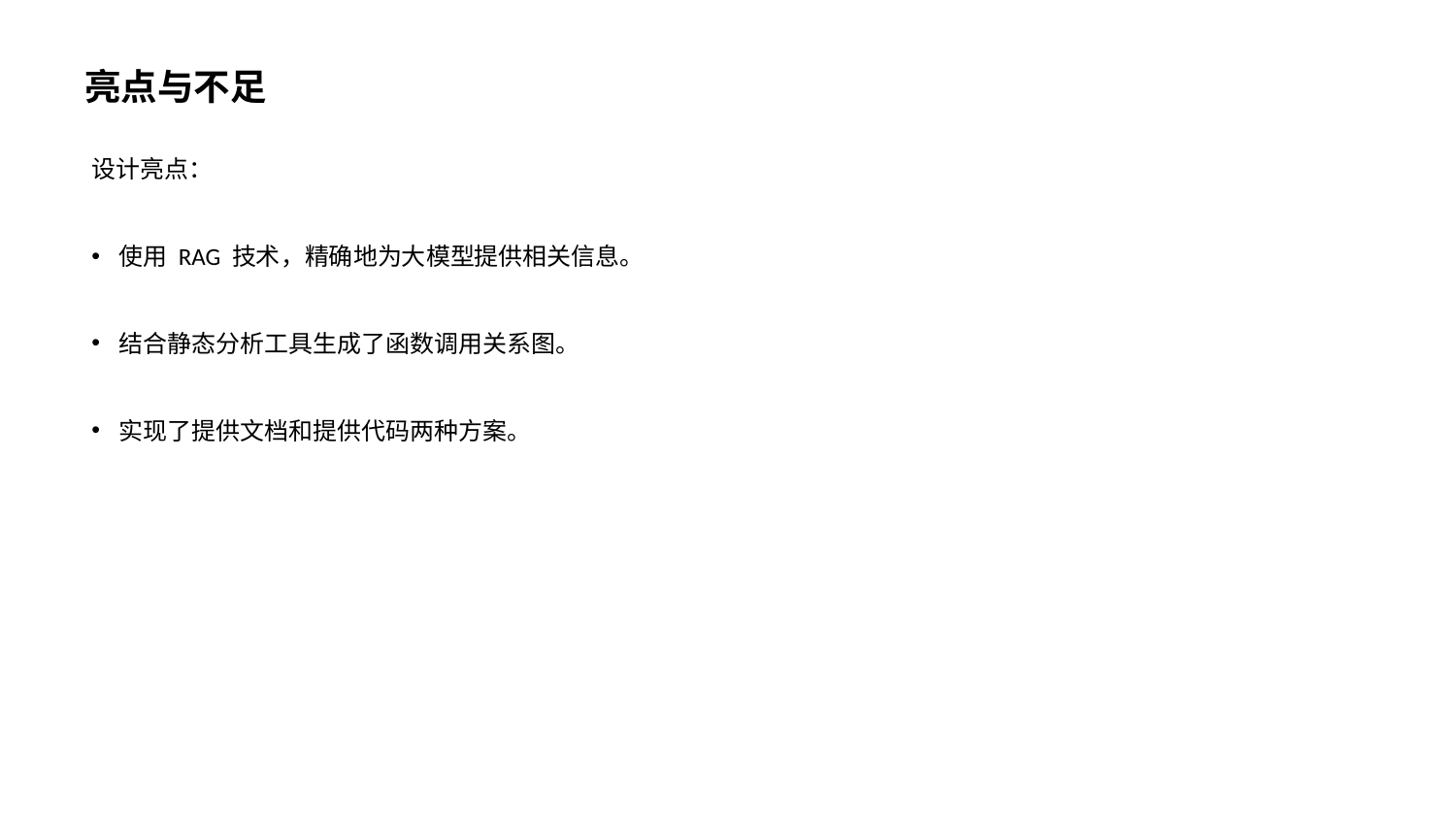

亮点与不足
设计亮点：

使用 RAG 技术，精确地为大模型提供相关信息。

结合静态分析工具生成了函数调用关系图。

实现了提供文档和提供代码两种方案。